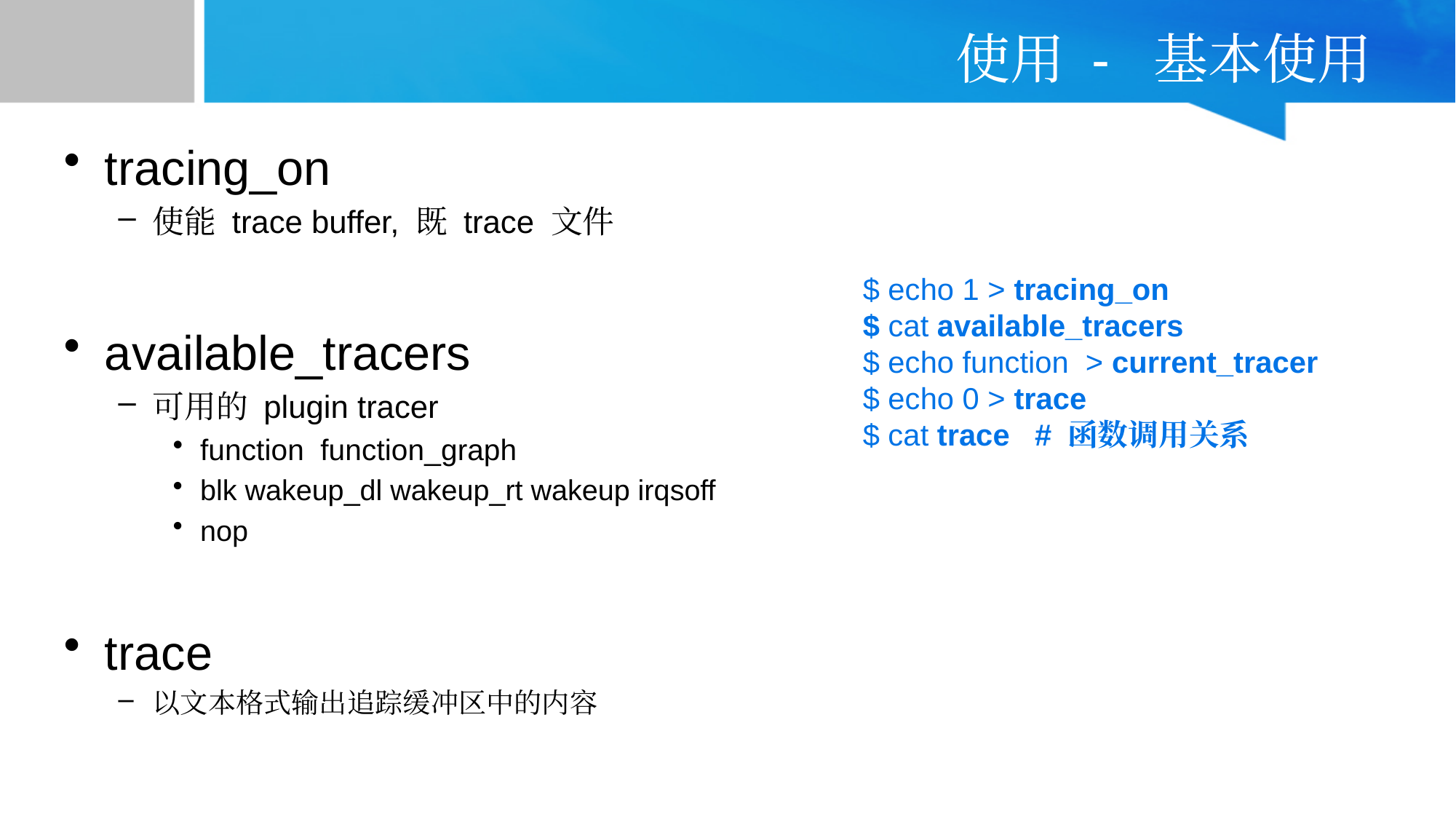

# 使用 -  基本使用
tracing_on
使能 trace buffer, 既 trace 文件

available_tracers
可用的 plugin tracer
function  function_graph
blk wakeup_dl wakeup_rt wakeup irqsoff
nop

trace
以文本格式输出追踪缓冲区中的内容

$ echo 1 > tracing_on
$ cat available_tracers
$ echo function  > current_tracer
$ echo 0 > trace
$ cat trace   # 函数调用关系